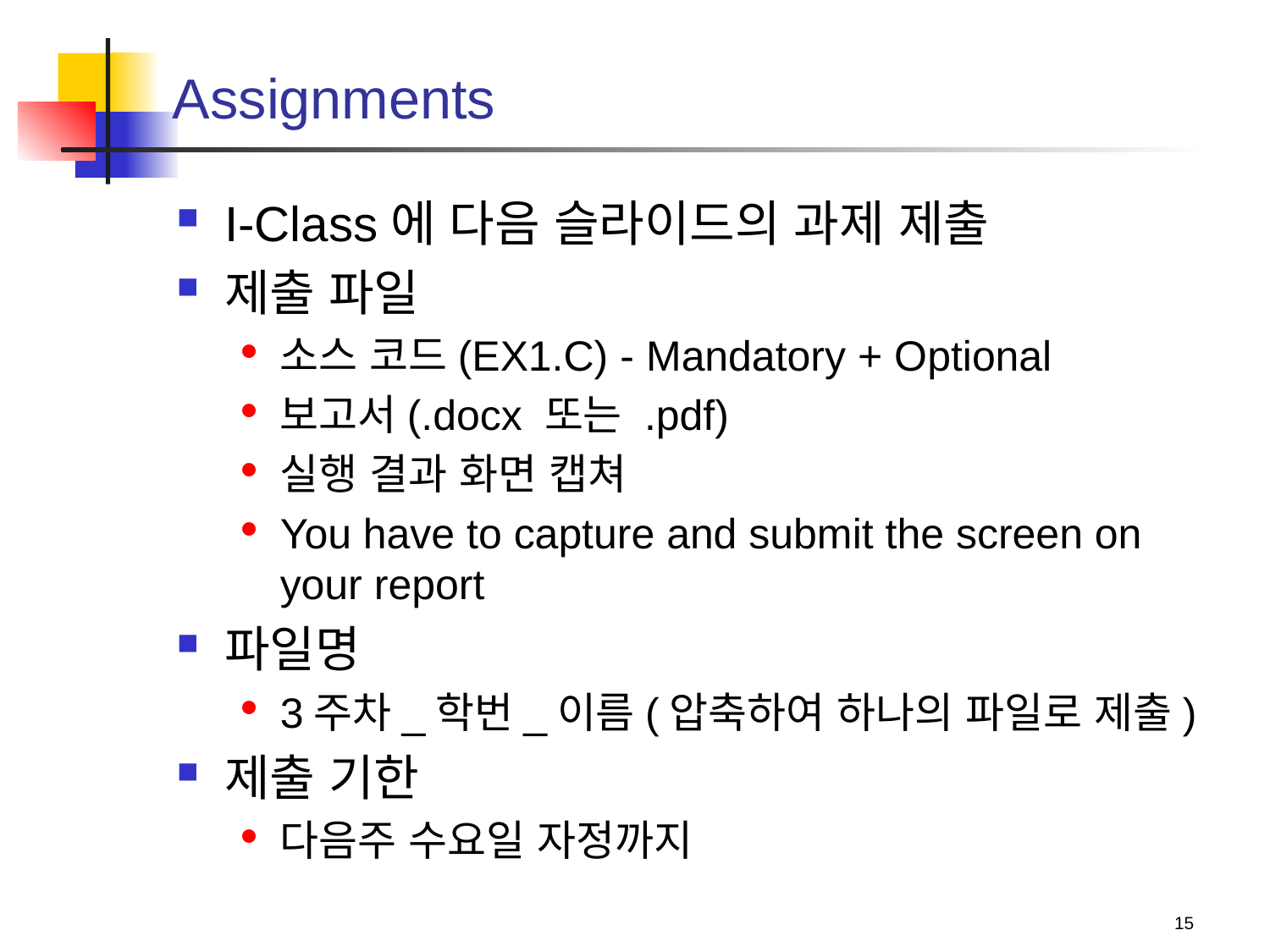

# Assignments
I-Class에 다음 슬라이드의 과제 제출
제출 파일
소스 코드(EX1.C) - Mandatory + Optional
보고서(.docx 또는 .pdf)
실행 결과 화면 캡쳐
You have to capture and submit the screen on your report
파일명
3주차_학번_이름(압축하여 하나의 파일로 제출)
제출 기한
다음주 수요일 자정까지
15